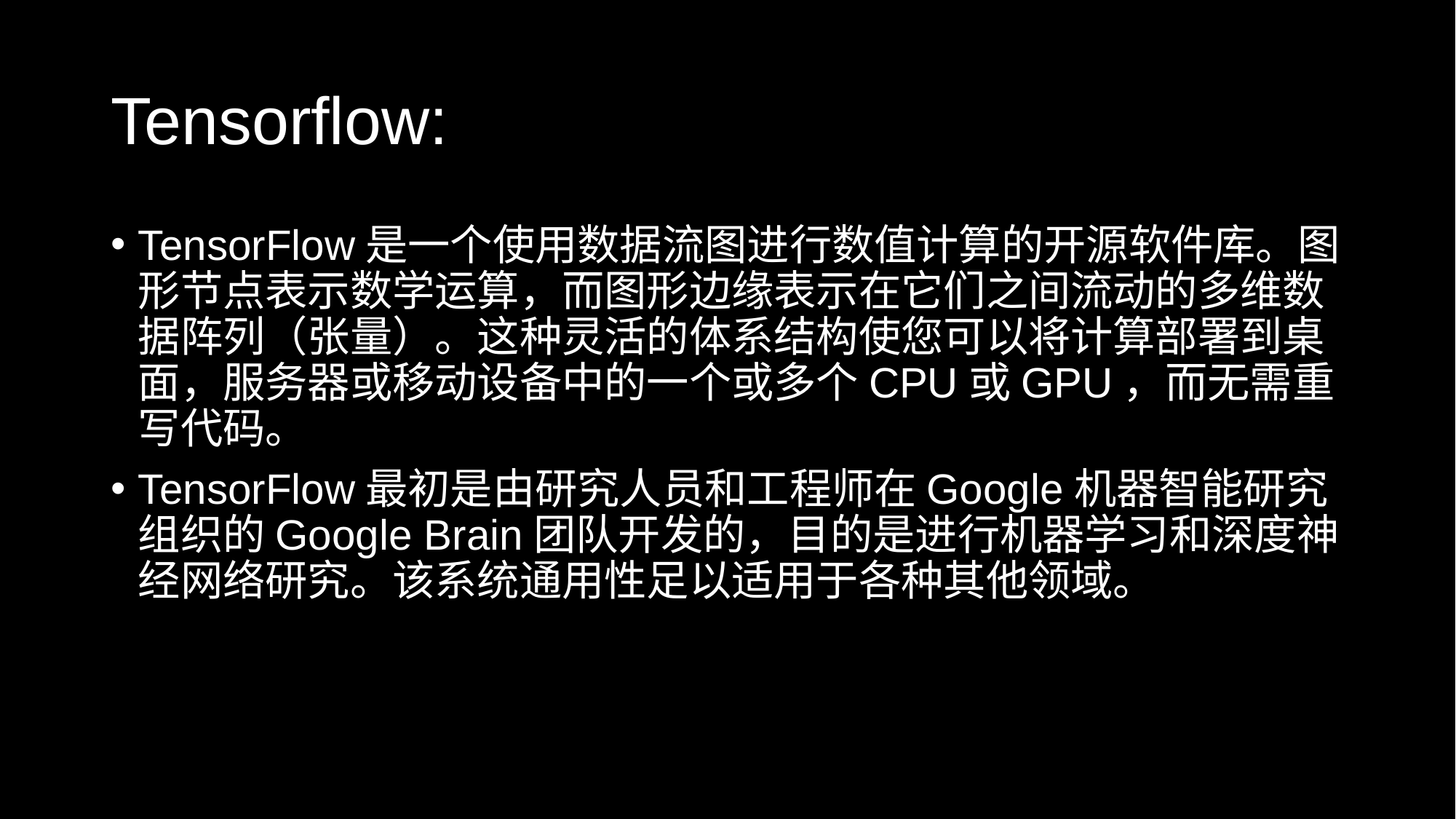

# Tensorflow:
TensorFlow是一个使用数据流图进行数值计算的开源软件库。图形节点表示数学运算，而图形边缘表示在它们之间流动的多维数据阵列（张量）。这种灵活的体系结构使您可以将计算部署到桌面，服务器或移动设备中的一个或多个CPU或GPU，而无需重写代码。
TensorFlow最初是由研究人员和工程师在Google机器智能研究组织的Google Brain团队开发的，目的是进行机器学习和深度神经网络研究。该系统通用性足以适用于各种其他领域。